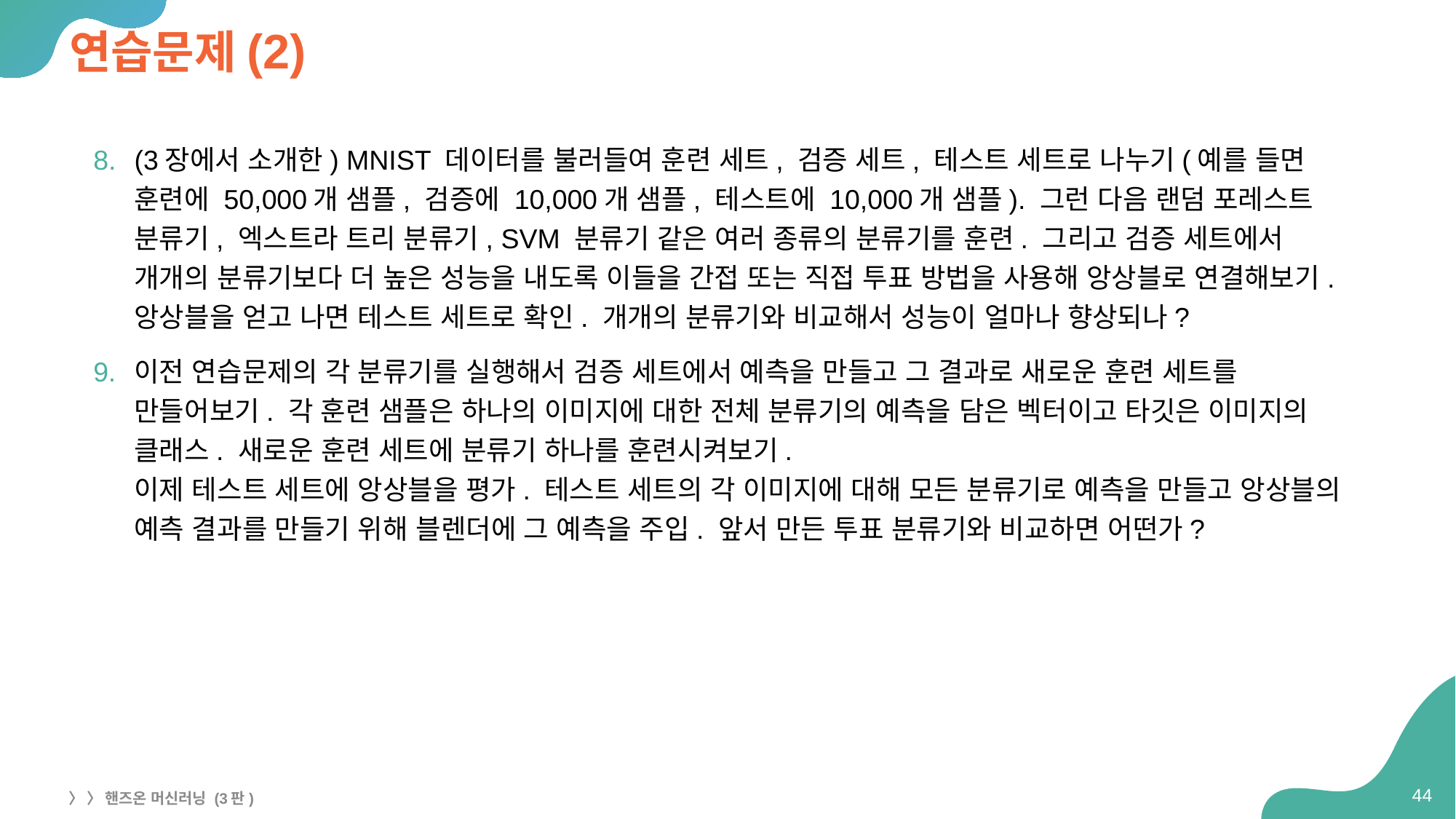

# 연습문제(2)
(3장에서 소개한) MNIST 데이터를 불러들여 훈련 세트, 검증 세트, 테스트 세트로 나누기(예를 들면 훈련에 50,000개 샘플, 검증에 10,000개 샘플, 테스트에 10,000개 샘플). 그런 다음 랜덤 포레스트 분류기, 엑스트라 트리 분류기, SVM 분류기 같은 여러 종류의 분류기를 훈련. 그리고 검증 세트에서 개개의 분류기보다 더 높은 성능을 내도록 이들을 간접 또는 직접 투표 방법을 사용해 앙상블로 연결해보기. 앙상블을 얻고 나면 테스트 세트로 확인. 개개의 분류기와 비교해서 성능이 얼마나 향상되나?
이전 연습문제의 각 분류기를 실행해서 검증 세트에서 예측을 만들고 그 결과로 새로운 훈련 세트를 만들어보기. 각 훈련 샘플은 하나의 이미지에 대한 전체 분류기의 예측을 담은 벡터이고 타깃은 이미지의 클래스. 새로운 훈련 세트에 분류기 하나를 훈련시켜보기.
이제 테스트 세트에 앙상블을 평가. 테스트 세트의 각 이미지에 대해 모든 분류기로 예측을 만들고 앙상블의 예측 결과를 만들기 위해 블렌더에 그 예측을 주입. 앞서 만든 투표 분류기와 비교하면 어떤가?
44
〉 〉 핸즈온 머신러닝 (3판)